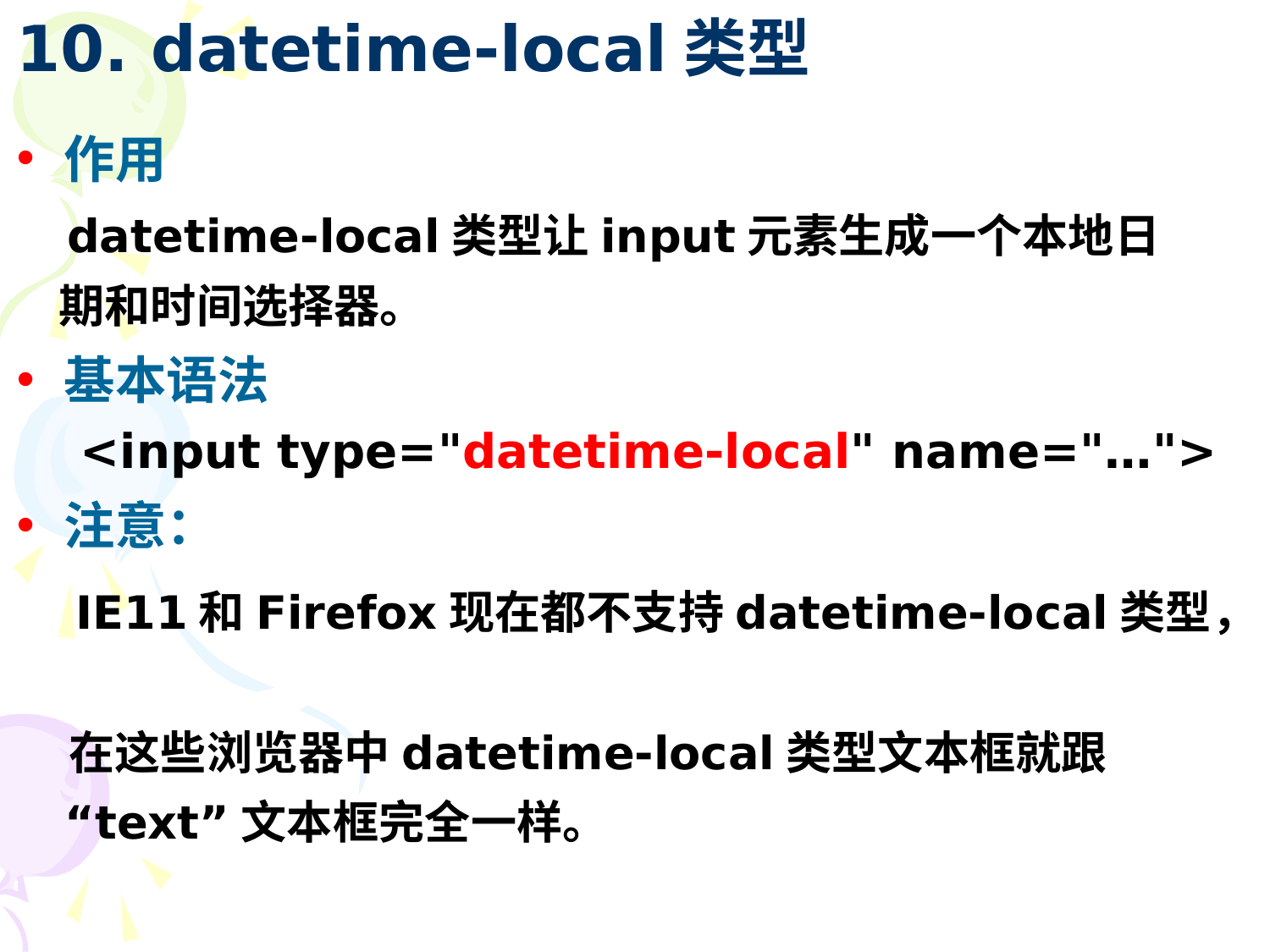

10. datetime-local类型
作用
   datetime-local类型让input元素生成一个本地日
   期和时间选择器。
基本语法
<input type="datetime-local" name="…">
注意：
   IE11和Firefox现在都不支持datetime-local类型，
    在这些浏览器中datetime-local类型文本框就跟
   “text”文本框完全一样。